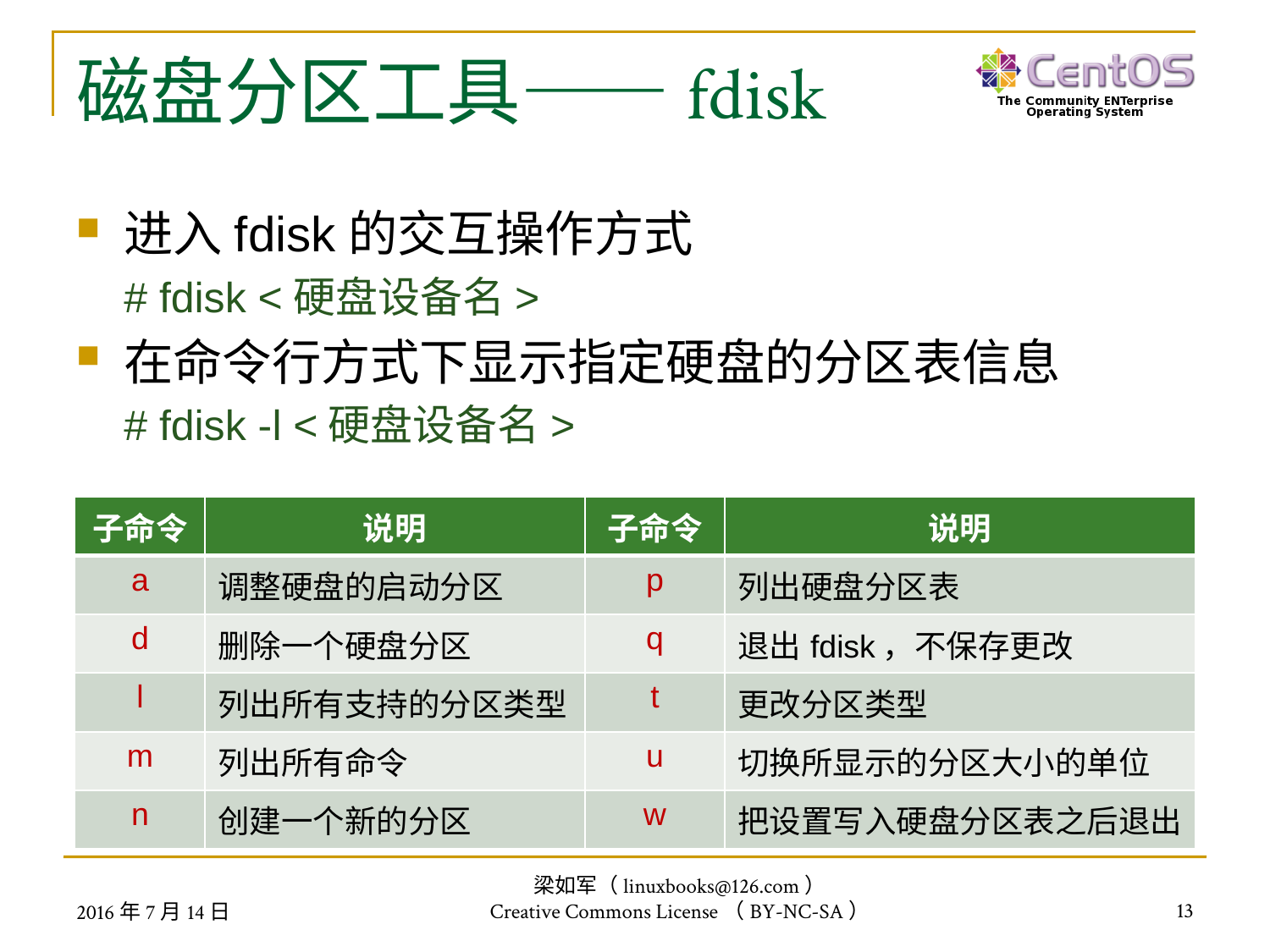

# 磁盘分区工具——fdisk
进入fdisk的交互操作方式
# fdisk <硬盘设备名>
在命令行方式下显示指定硬盘的分区表信息
# fdisk -l <硬盘设备名>
| 子命令 | 说明 | 子命令 | 说明 |
| --- | --- | --- | --- |
| a | 调整硬盘的启动分区 | p | 列出硬盘分区表 |
| d | 删除一个硬盘分区 | q | 退出fdisk，不保存更改 |
| l | 列出所有支持的分区类型 | t | 更改分区类型 |
| m | 列出所有命令 | u | 切换所显示的分区大小的单位 |
| n | 创建一个新的分区 | w | 把设置写入硬盘分区表之后退出 |
梁如军（linuxbooks@126.com）
Creative Commons License（BY-NC-SA）
2016年7月14日
13